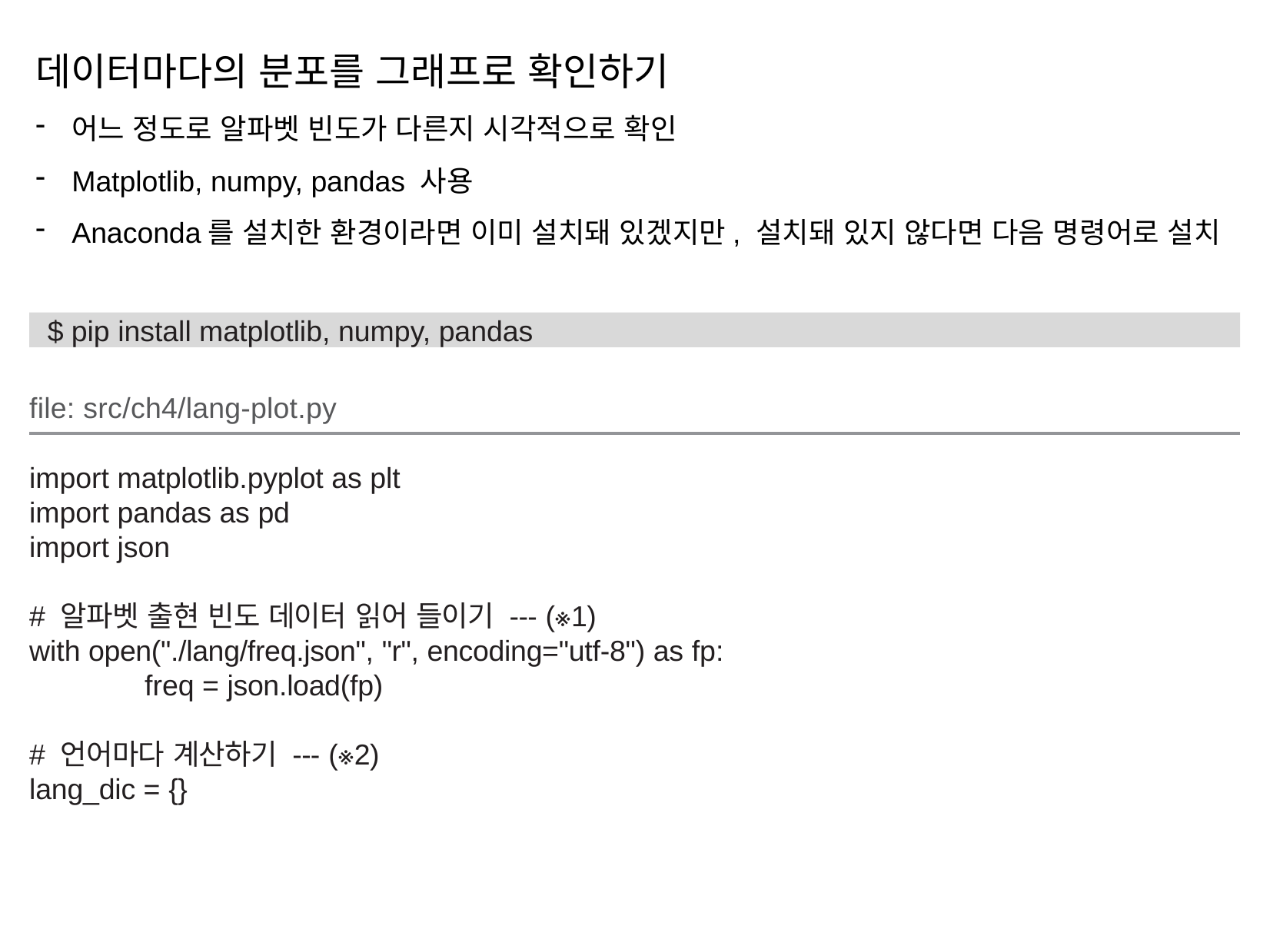

데이터마다의 분포를 그래프로 확인하기
어느 정도로 알파벳 빈도가 다른지 시각적으로 확인
Matplotlib, numpy, pandas 사용
Anaconda를 설치한 환경이라면 이미 설치돼 있겠지만, 설치돼 있지 않다면 다음 명령어로 설치
$ pip install matplotlib, numpy, pandas
file: src/ch4/lang-plot.py

import matplotlib.pyplot as plt
import pandas as pd
import json
# 알파벳 출현 빈도 데이터 읽어 들이기 --- (※1)
with open("./lang/freq.json", "r", encoding="utf-8") as fp:
	freq = json.load(fp)

# 언어마다 계산하기 --- (※2)
lang_dic = {}